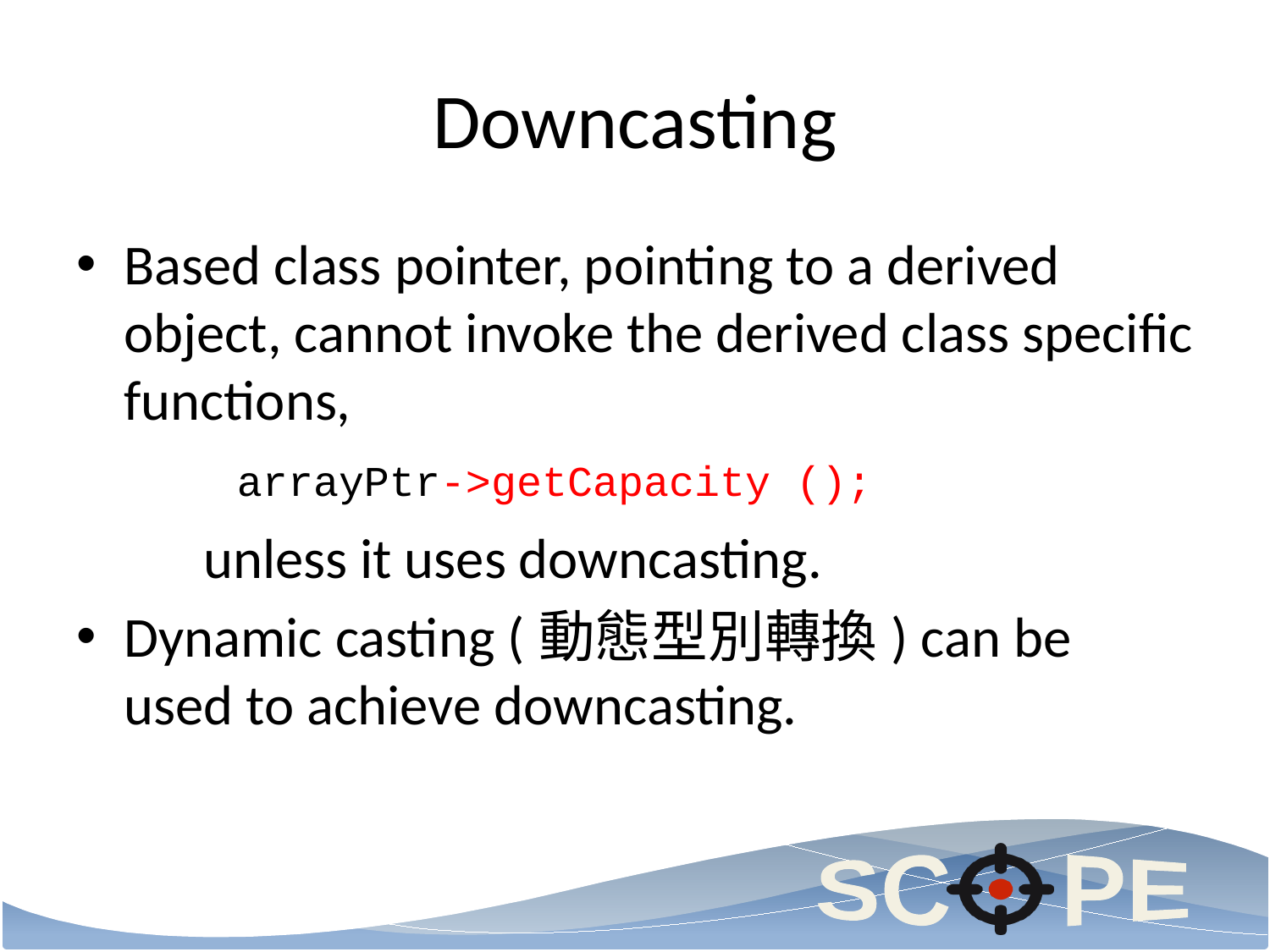

# Downcasting
Based class pointer, pointing to a derived object, cannot invoke the derived class specific functions,

	unless it uses downcasting.
Dynamic casting (動態型別轉換) can be used to achieve downcasting.
arrayPtr->getCapacity ();